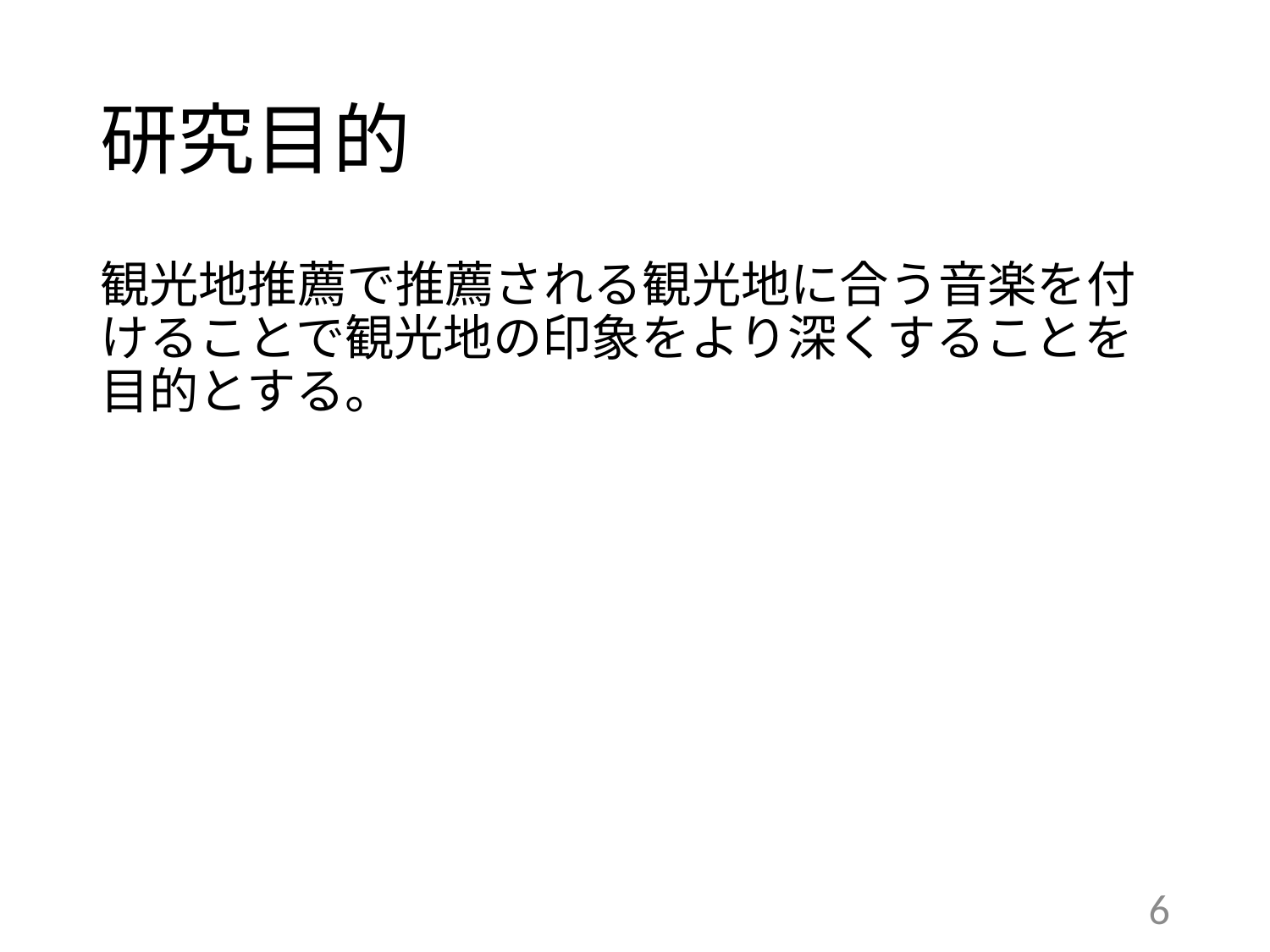

# 研究目的
観光地推薦で推薦される観光地に合う音楽を付けることで観光地の印象をより深くすることを目的とする。
6